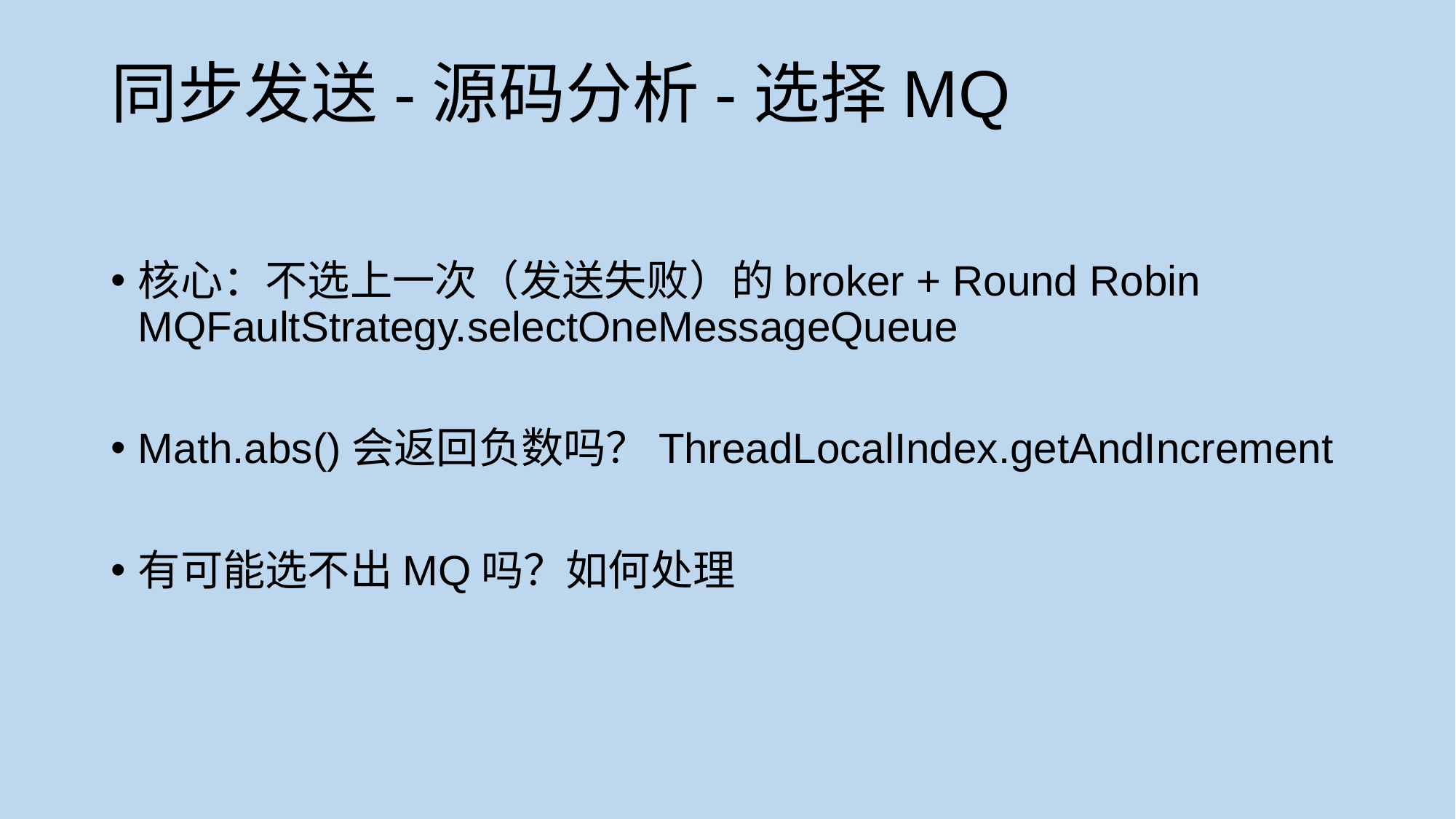

# 同步发送-源码分析-选择MQ

核心：不选上一次（发送失败）的broker + Round Robin MQFaultStrategy.selectOneMessageQueue

Math.abs()会返回负数吗？ThreadLocalIndex.getAndIncrement

有可能选不出MQ吗？如何处理